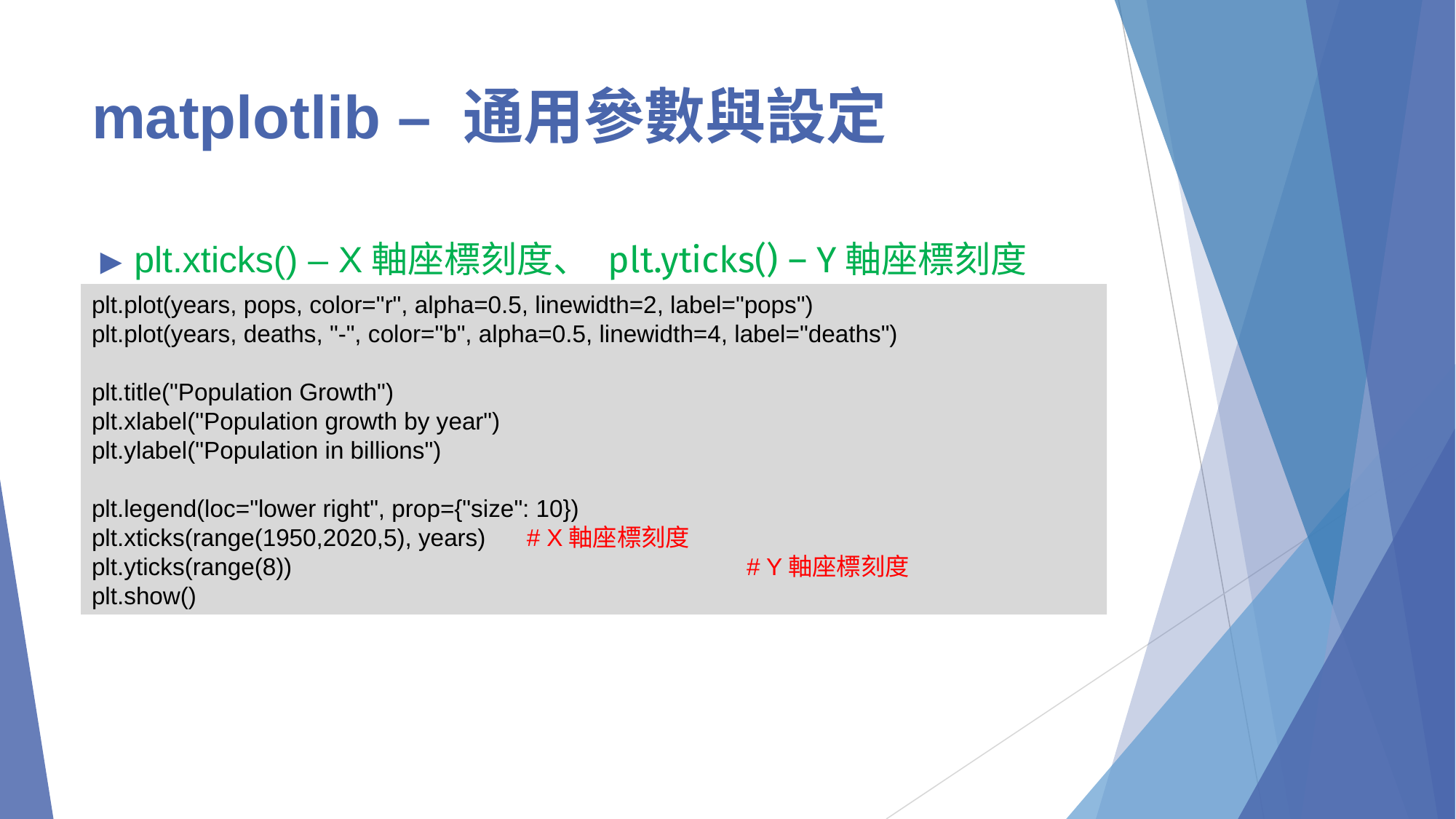

# matplotlib – 通用參數與設定
plt.xticks() – X軸座標刻度、 plt.yticks() – Y軸座標刻度
plt.plot(years, pops, color="r", alpha=0.5, linewidth=2, label="pops")
plt.plot(years, deaths, "-", color="b", alpha=0.5, linewidth=4, label="deaths")

plt.title("Population Growth")
plt.xlabel("Population growth by year")
plt.ylabel("Population in billions")

plt.legend(loc="lower right", prop={"size": 10})
plt.xticks(range(1950,2020,5), years)      # X軸座標刻度
plt.yticks(range(8)) 					# Y軸座標刻度
plt.show()